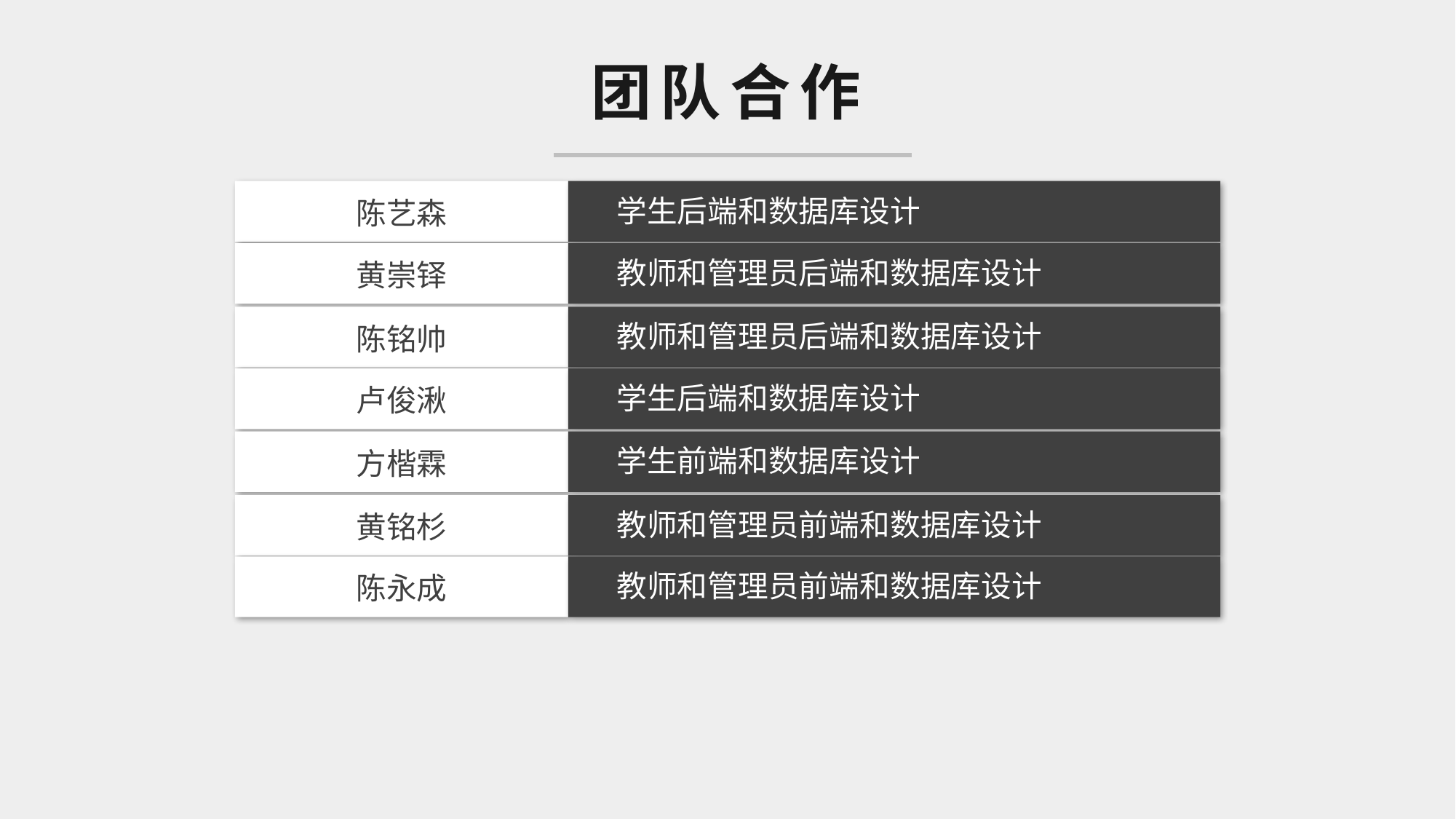

团队合作

学生后端和数据库设计
陈艺森

教师和管理员后端和数据库设计
黄崇铎

教师和管理员后端和数据库设计
陈铭帅

学生后端和数据库设计
卢俊湫

学生前端和数据库设计
方楷霖

教师和管理员前端和数据库设计
黄铭杉

教师和管理员前端和数据库设计
陈永成